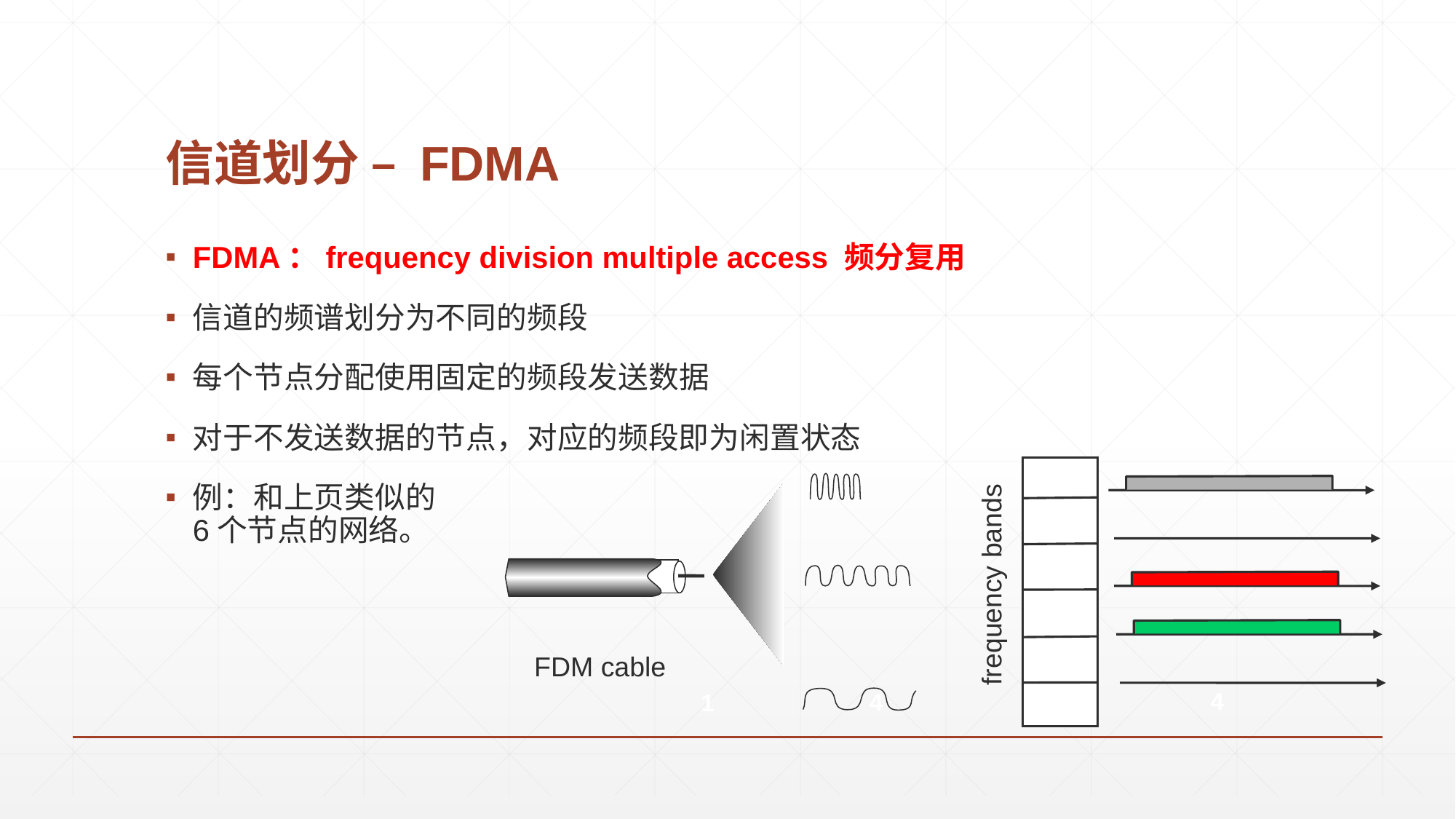

# 信道划分 – FDMA
FDMA：frequency division multiple access 频分复用
信道的频谱划分为不同的频段
每个节点分配使用固定的频段发送数据
对于不发送数据的节点，对应的频段即为闲置状态
例：和上页类似的
6个节点的网络。

frequency bands

FDM cable
4
4
1
1